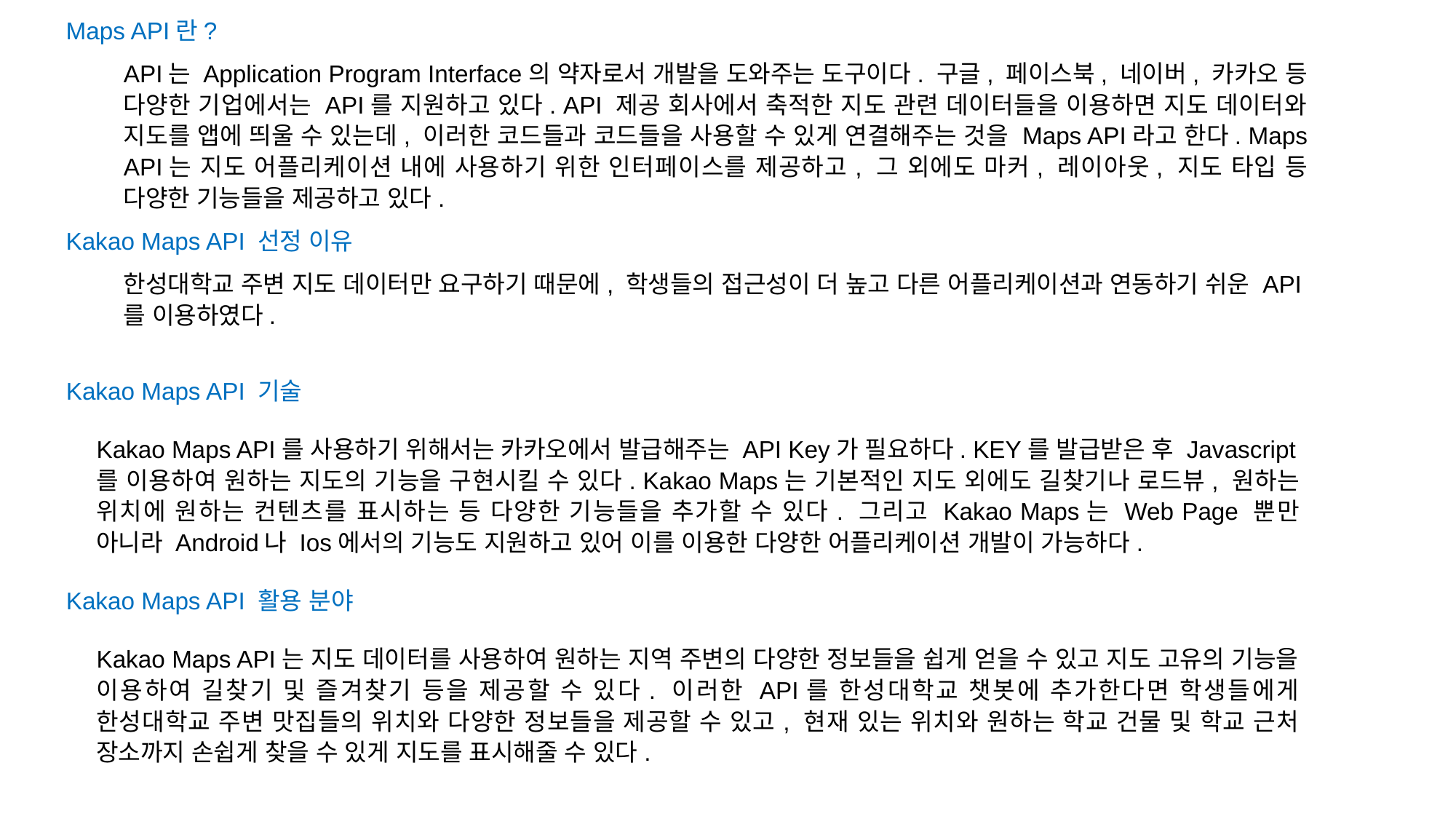

Maps API란?
API는 Application Program Interface의 약자로서 개발을 도와주는 도구이다. 구글, 페이스북, 네이버, 카카오 등 다양한 기업에서는 API를 지원하고 있다. API 제공 회사에서 축적한 지도 관련 데이터들을 이용하면 지도 데이터와 지도를 앱에 띄울 수 있는데, 이러한 코드들과 코드들을 사용할 수 있게 연결해주는 것을 Maps API라고 한다. Maps API는 지도 어플리케이션 내에 사용하기 위한 인터페이스를 제공하고, 그 외에도 마커, 레이아웃, 지도 타입 등 다양한 기능들을 제공하고 있다.
Kakao Maps API 선정 이유
한성대학교 주변 지도 데이터만 요구하기 때문에, 학생들의 접근성이 더 높고 다른 어플리케이션과 연동하기 쉬운 API를 이용하였다.
Kakao Maps API 기술
Kakao Maps API를 사용하기 위해서는 카카오에서 발급해주는 API Key가 필요하다. KEY를 발급받은 후 Javascript를 이용하여 원하는 지도의 기능을 구현시킬 수 있다. Kakao Maps는 기본적인 지도 외에도 길찾기나 로드뷰, 원하는 위치에 원하는 컨텐츠를 표시하는 등 다양한 기능들을 추가할 수 있다. 그리고 Kakao Maps는 Web Page 뿐만 아니라 Android나 Ios에서의 기능도 지원하고 있어 이를 이용한 다양한 어플리케이션 개발이 가능하다.
Kakao Maps API 활용 분야
Kakao Maps API는 지도 데이터를 사용하여 원하는 지역 주변의 다양한 정보들을 쉽게 얻을 수 있고 지도 고유의 기능을 이용하여 길찾기 및 즐겨찾기 등을 제공할 수 있다. 이러한 API를 한성대학교 챗봇에 추가한다면 학생들에게 한성대학교 주변 맛집들의 위치와 다양한 정보들을 제공할 수 있고, 현재 있는 위치와 원하는 학교 건물 및 학교 근처 장소까지 손쉽게 찾을 수 있게 지도를 표시해줄 수 있다.